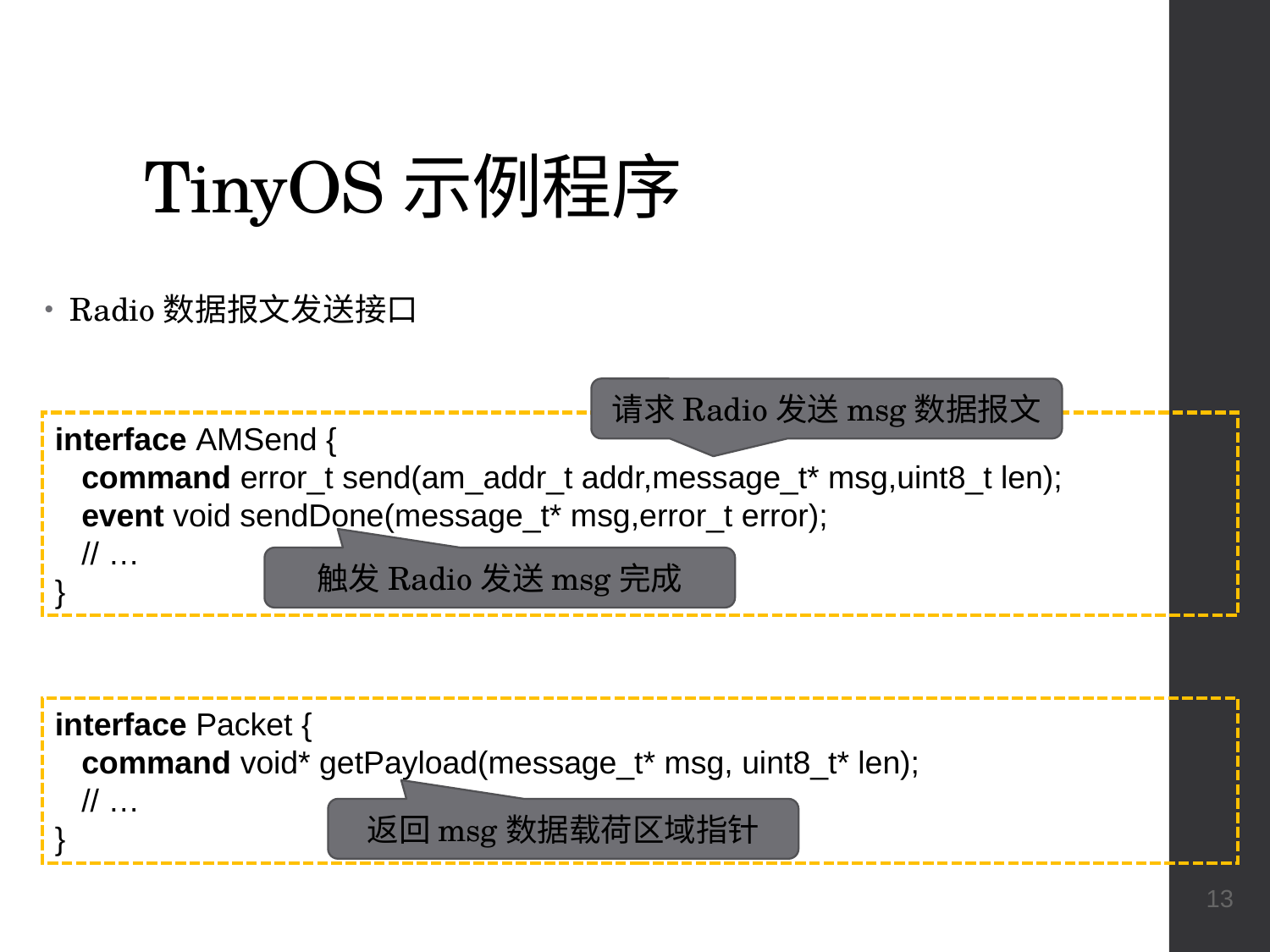

# TinyOS示例程序
Radio数据报文发送接口
请求Radio发送msg数据报文
interface AMSend {
   command error_t send(am_addr_t addr,message_t* msg,uint8_t len);
   event void sendDone(message_t* msg,error_t error);
   // …
}
触发Radio发送msg完成
interface Packet {
   command void* getPayload(message_t* msg, uint8_t* len);
   // …
}
返回msg数据载荷区域指针
13